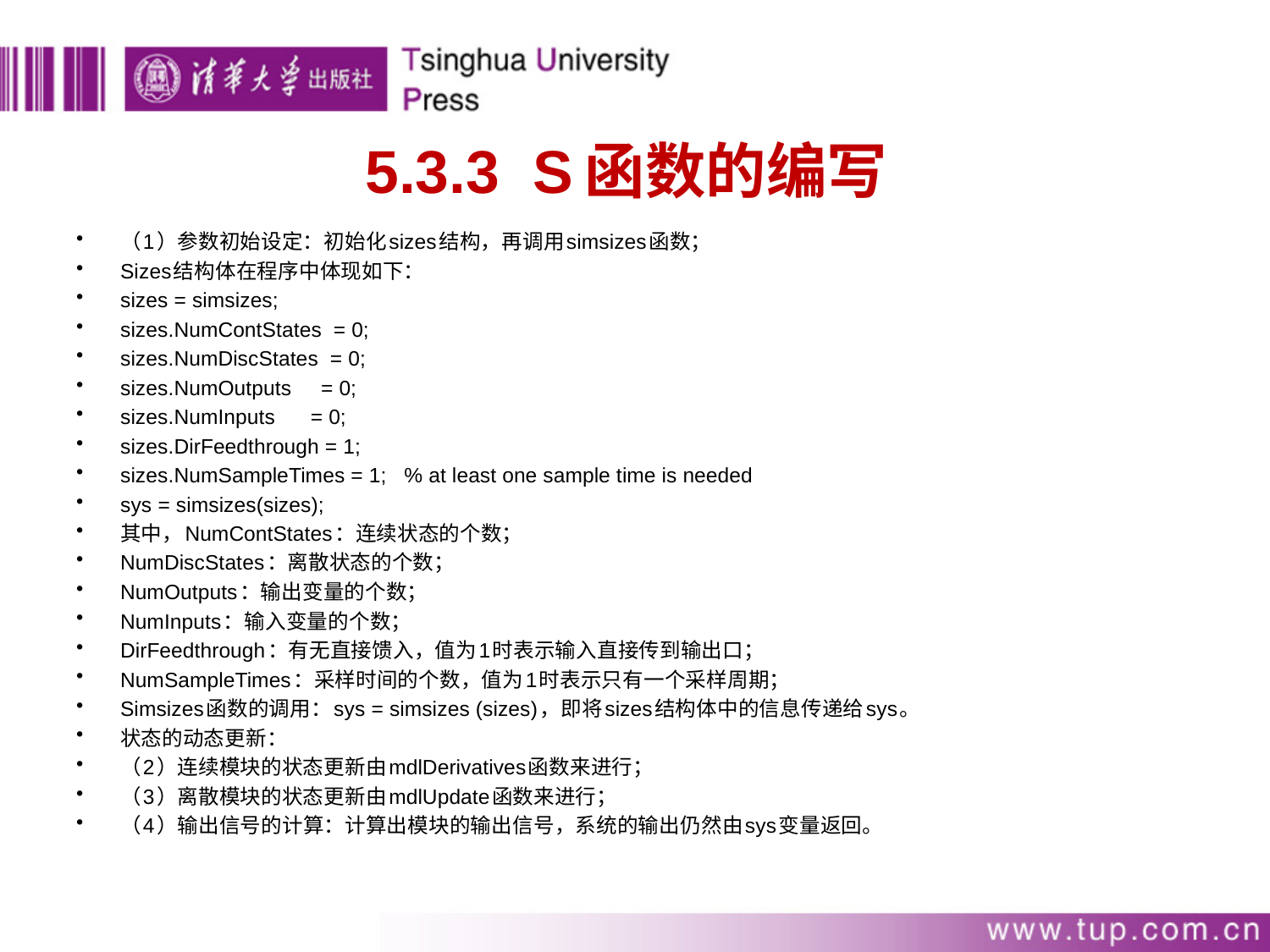

# 5.3.3  S函数的编写
（1）参数初始设定：初始化sizes结构，再调用simsizes函数；
Sizes结构体在程序中体现如下：
sizes = simsizes;
sizes.NumContStates  = 0;
sizes.NumDiscStates  = 0;
sizes.NumOutputs     = 0;
sizes.NumInputs      = 0;
sizes.DirFeedthrough = 1;
sizes.NumSampleTimes = 1;   % at least one sample time is needed
sys = simsizes(sizes);
其中，NumContStates：连续状态的个数；
NumDiscStates：离散状态的个数；
NumOutputs：输出变量的个数；
NumInputs：输入变量的个数；
DirFeedthrough：有无直接馈入，值为1时表示输入直接传到输出口；
NumSampleTimes：采样时间的个数，值为1时表示只有一个采样周期；
Simsizes函数的调用：sys = simsizes (sizes)，即将sizes结构体中的信息传递给sys。
状态的动态更新：
（2）连续模块的状态更新由mdlDerivatives函数来进行；
（3）离散模块的状态更新由mdlUpdate函数来进行；
（4）输出信号的计算：计算出模块的输出信号，系统的输出仍然由sys变量返回。